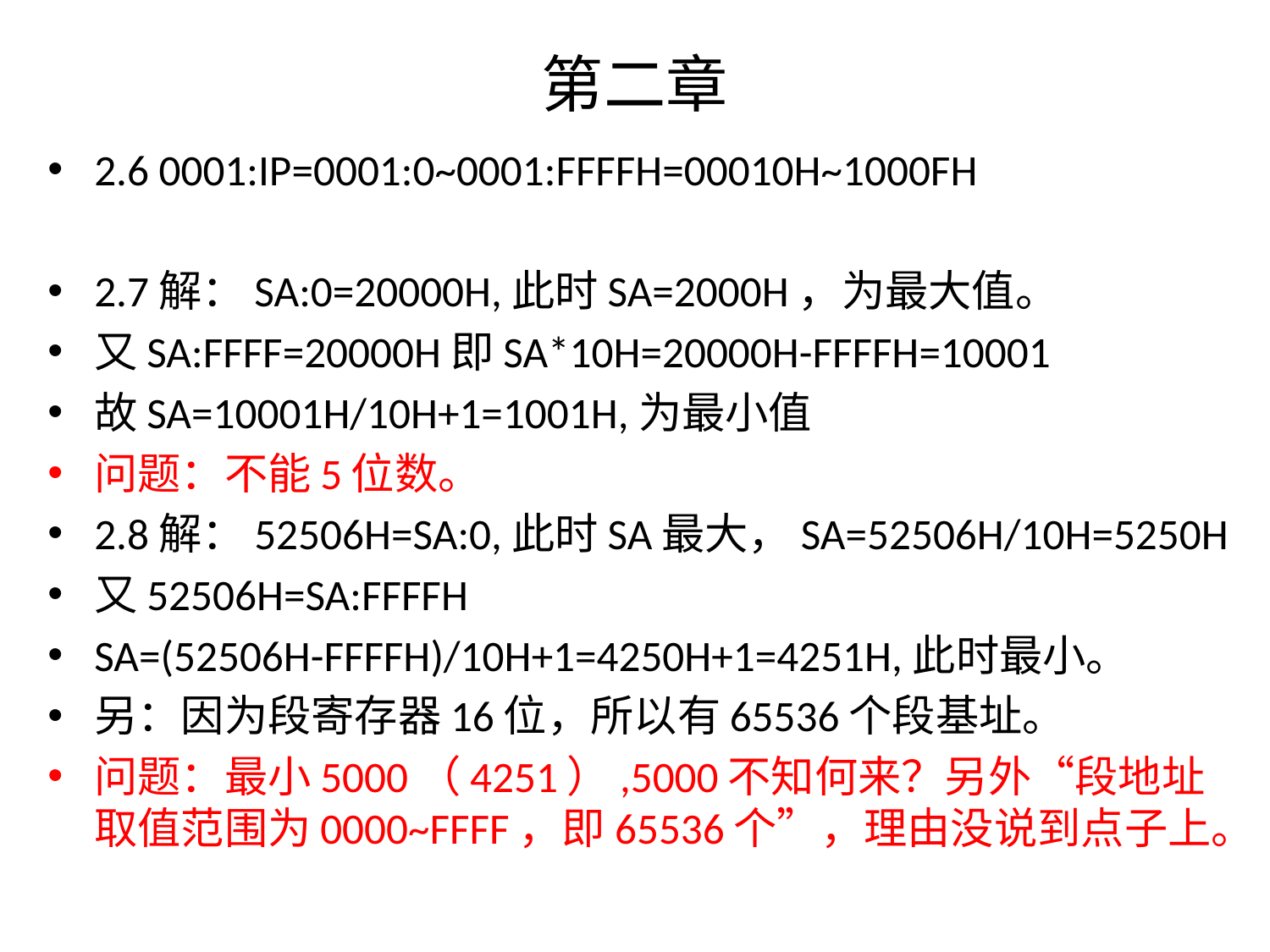

# 第二章
2.6 0001:IP=0001:0~0001:FFFFH=00010H~1000FH

2.7解：SA:0=20000H,此时SA=2000H，为最大值。
又SA:FFFF=20000H即SA*10H=20000H-FFFFH=10001
故SA=10001H/10H+1=1001H,为最小值
问题：不能5位数。
2.8解：52506H=SA:0,此时SA最大，SA=52506H/10H=5250H
又52506H=SA:FFFFH
SA=(52506H-FFFFH)/10H+1=4250H+1=4251H,此时最小。
另：因为段寄存器16位，所以有65536个段基址。
问题：最小5000（4251）,5000不知何来？另外“段地址取值范围为0000~FFFF，即65536个”，理由没说到点子上。